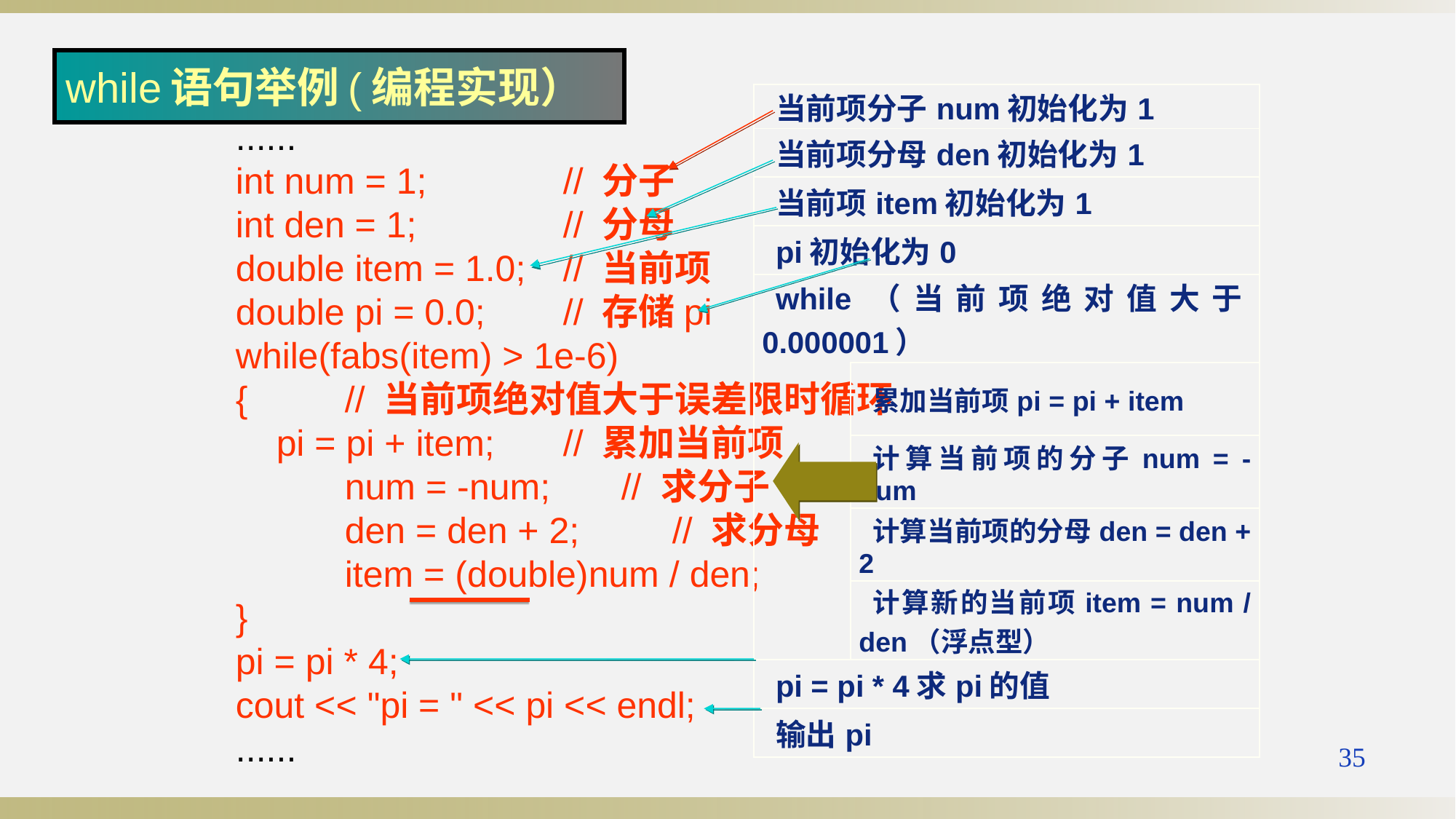

while语句举例(编程实现）
| 当前项分子num初始化为1 |  |
| --- | --- |
| 当前项分母den初始化为1 |  |
| 当前项item初始化为1 |  |
| pi初始化为0 |  |
| while（当前项绝对值大于0.000001） |  |
|  | 累加当前项pi = pi + item |
|  | 计算当前项的分子num = -num |
|  | 计算当前项的分母den = den + 2 |
|  | 计算新的当前项item = num / den（浮点型） |
| pi = pi \* 4求pi的值 |  |
| 输出pi |  |
......
int num = 1;      	// 分子
int den = 1;     	// 分母
double item = 1.0; 	// 当前项
double pi = 0.0;	// 存储pi
while(fabs(item) > 1e-6)
{	// 当前项绝对值大于误差限时循环
    pi = pi + item; 	// 累加当前项
  	num = -num;       // 求分子
  	den = den + 2; 	// 求分母
	item = (double)num / den;
}
pi = pi * 4;
cout << "pi = " << pi << endl;
......

35